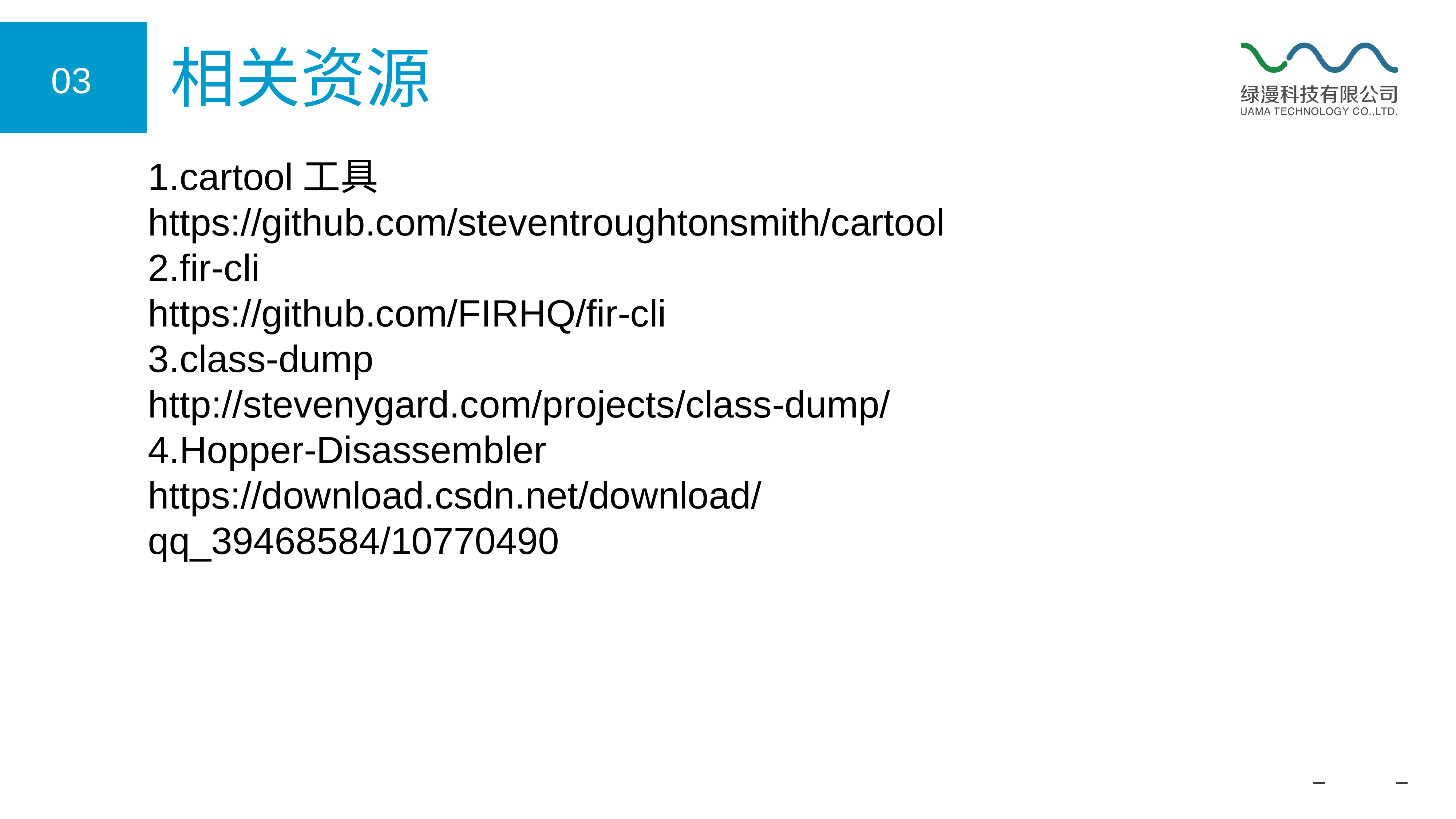

# 相关资源
03
1.cartool工具
https://github.com/steventroughtonsmith/cartool
2.fir-cli
https://github.com/FIRHQ/fir-cli
3.class-dump
http://stevenygard.com/projects/class-dump/
4.Hopper-Disassembler
https://download.csdn.net/download/qq_39468584/10770490